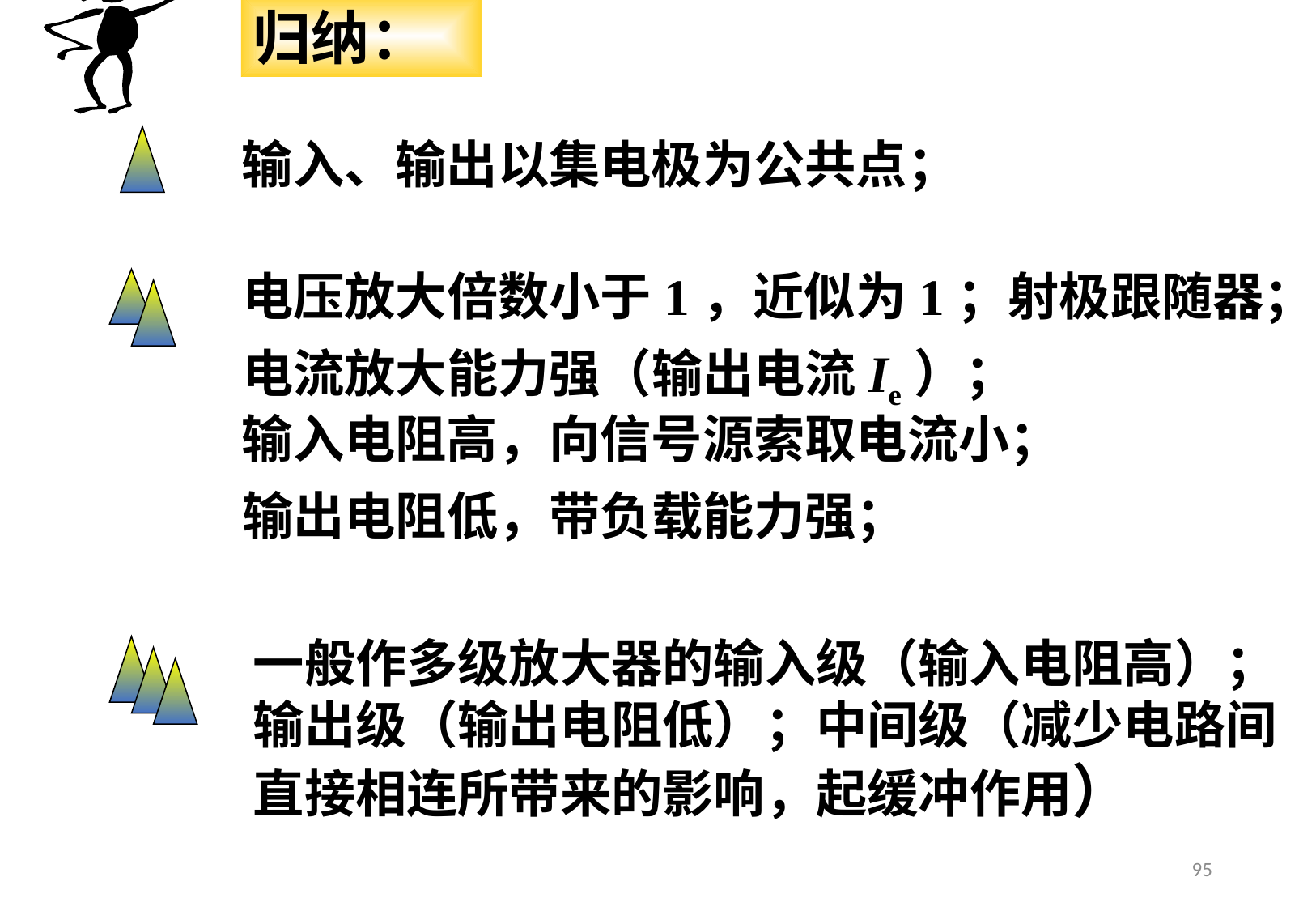

归纳：

输入、输出以集电极为公共点；
电压放大倍数小于1，近似为1；射极跟随器；

电流放大能力强（输出电流Ie）；
输入电阻高，向信号源索取电流小；
输出电阻低，带负载能力强；
一般作多级放大器的输入级（输入电阻高）；输出级（输出电阻低）；中间级（减少电路间直接相连所带来的影响，起缓冲作用）

95